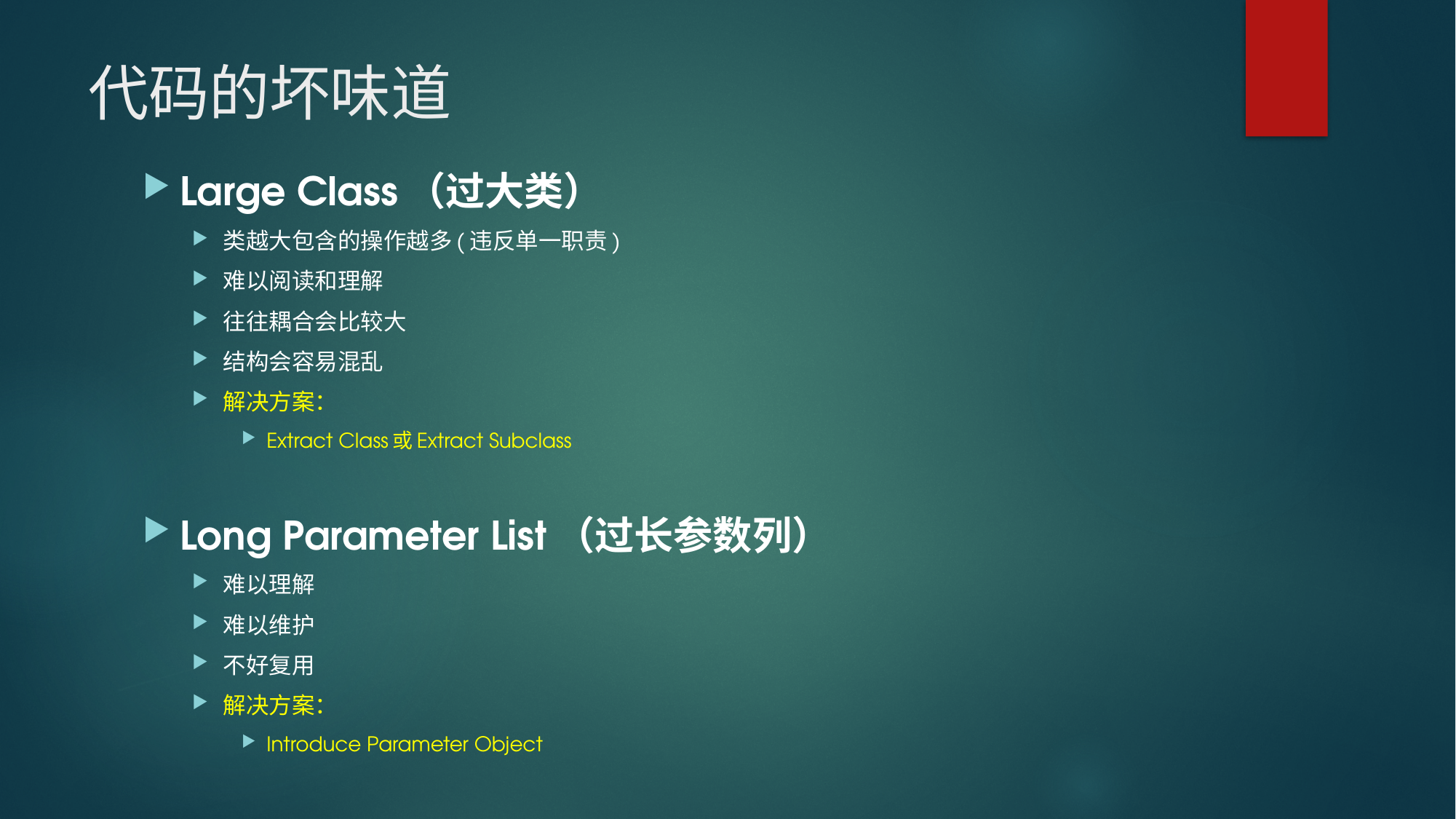

# 代码的坏味道
Large Class（过大类）
类越大包含的操作越多(违反单一职责)
难以阅读和理解
往往耦合会比较大
结构会容易混乱
解决方案：
Extract Class或Extract Subclass

Long Parameter List（过长参数列）
难以理解
难以维护
不好复用
解决方案：
Introduce Parameter Object